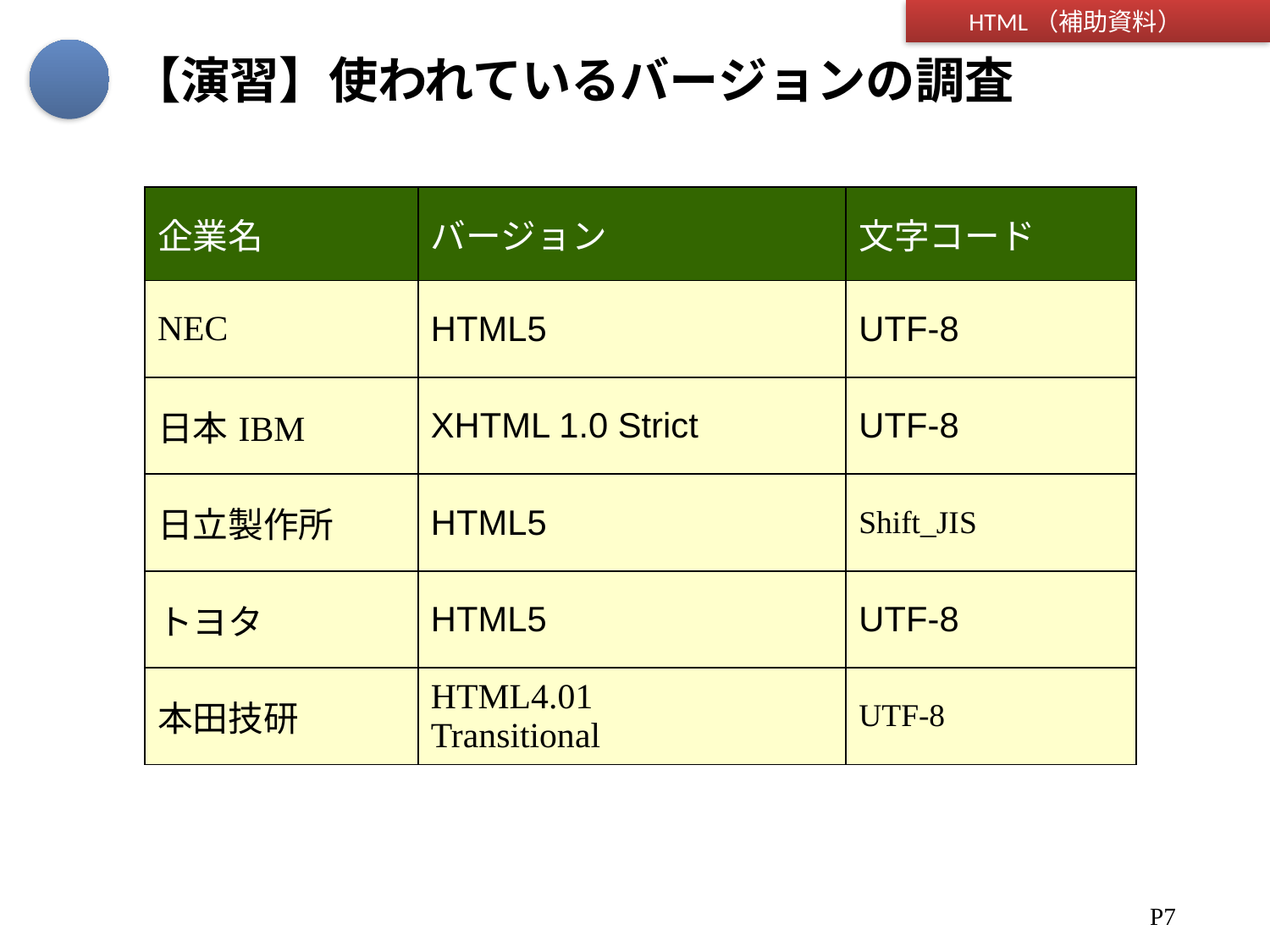

【演習】使われているバージョンの調査
| 企業名 | バージョン | 文字コード |
| --- | --- | --- |
| NEC | HTML5 | UTF-8 |
| 日本IBM | XHTML 1.0 Strict | UTF-8 |
| 日立製作所 | HTML5 | Shift\_JIS |
| トヨタ | HTML5 | UTF-8 |
| 本田技研 | HTML4.01 Transitional | UTF-8 |
P7